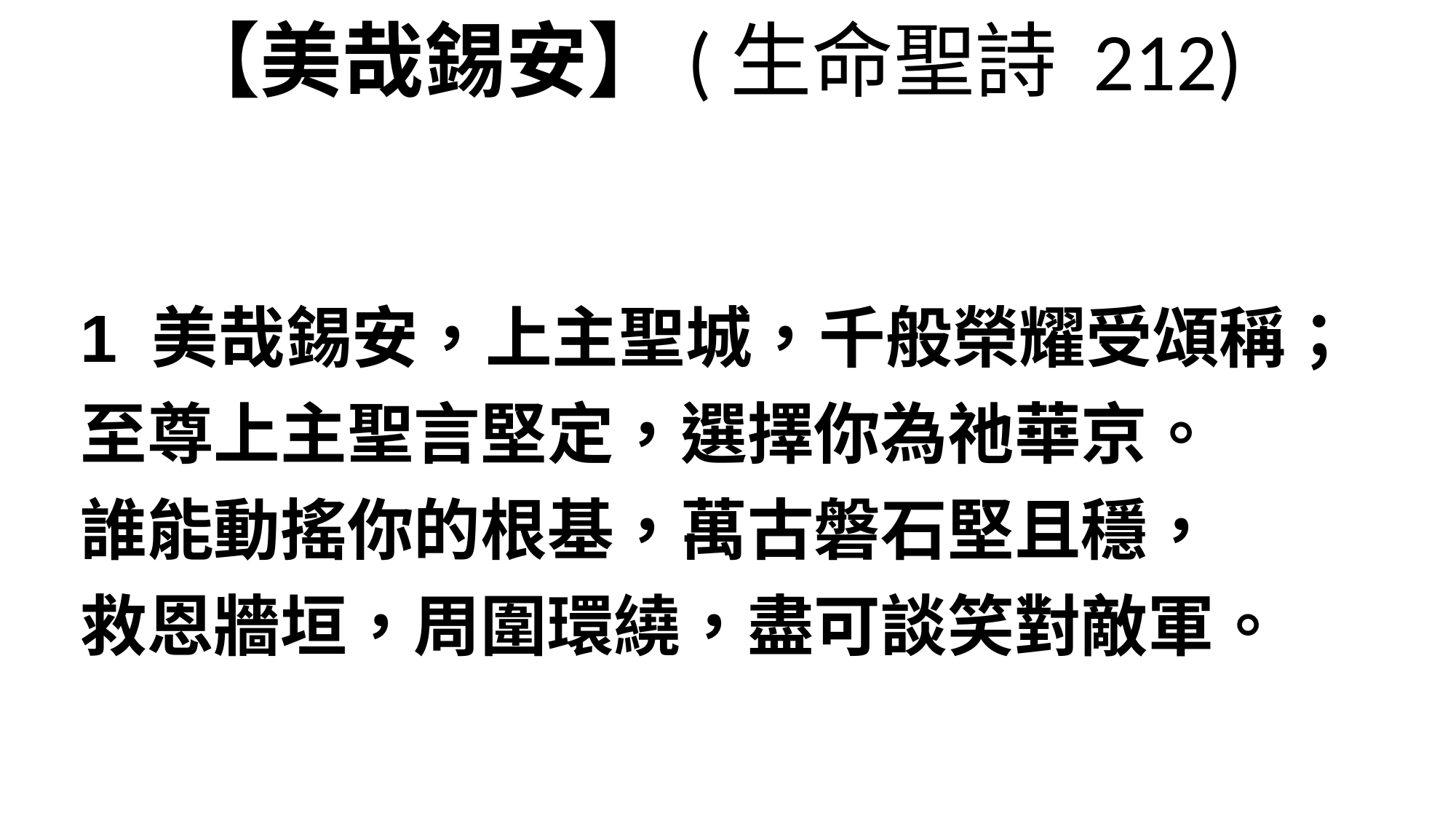

# 【美哉錫安】(生命聖詩 212)
1 美哉錫安，上主聖城，千般榮耀受頌稱；
至尊上主聖言堅定，選擇你為祂華京。
誰能動搖你的根基，萬古磐石堅且穩，
救恩牆垣，周圍環繞，盡可談笑對敵軍。